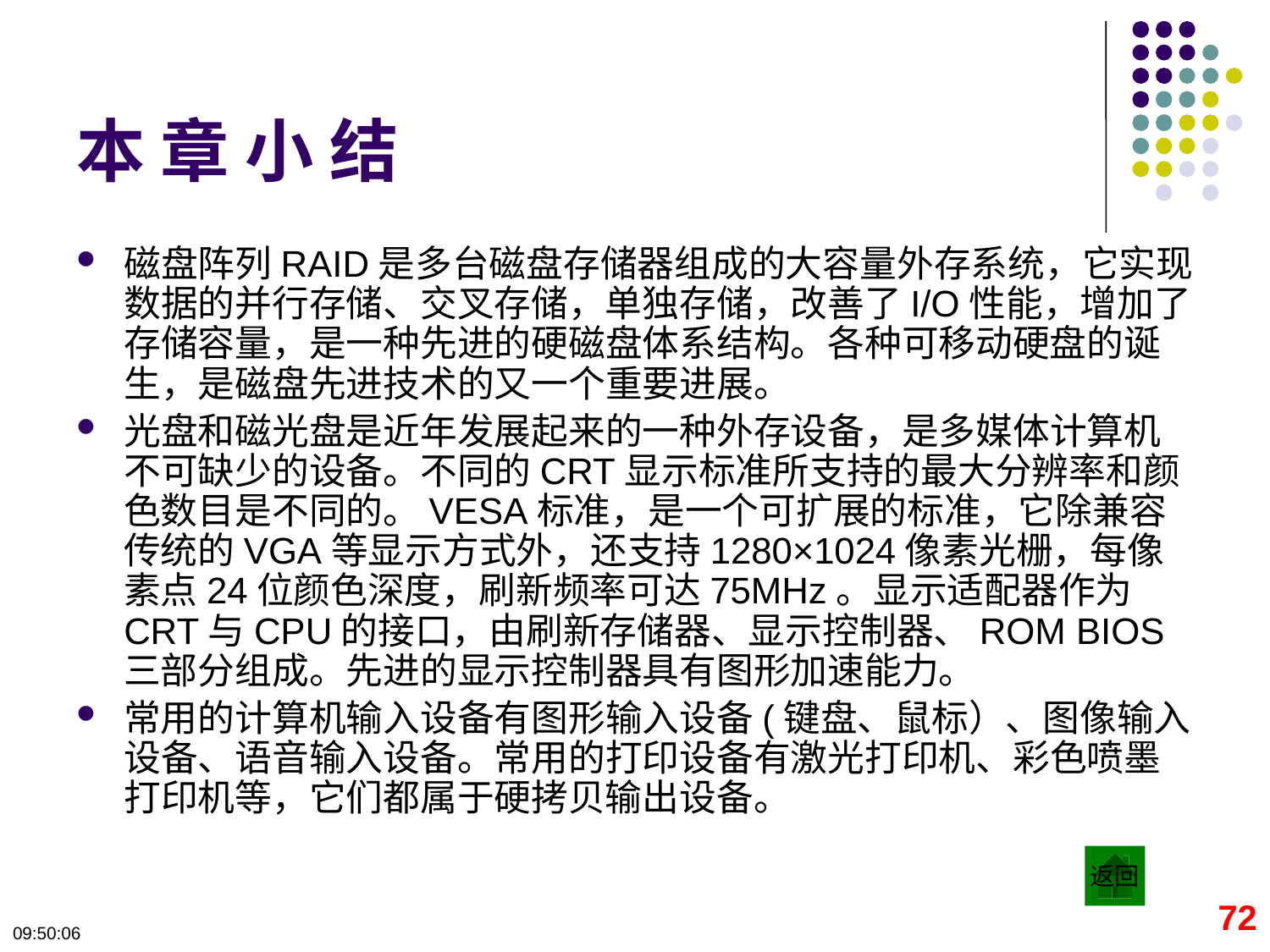

# 本 章 小 结
磁盘阵列RAID是多台磁盘存储器组成的大容量外存系统，它实现数据的并行存储、交叉存储，单独存储，改善了I/O性能，增加了存储容量，是一种先进的硬磁盘体系结构。各种可移动硬盘的诞生，是磁盘先进技术的又一个重要进展。
光盘和磁光盘是近年发展起来的一种外存设备，是多媒体计算机不可缺少的设备。不同的CRT显示标准所支持的最大分辨率和颜色数目是不同的。VESA标准，是一个可扩展的标准，它除兼容传统的VGA等显示方式外，还支持1280×1024像素光栅，每像素点24位颜色深度，刷新频率可达75MHz。显示适配器作为CRT与CPU的接口，由刷新存储器、显示控制器、ROM BIOS三部分组成。先进的显示控制器具有图形加速能力。
常用的计算机输入设备有图形输入设备(键盘、鼠标）、图像输入设备、语音输入设备。常用的打印设备有激光打印机、彩色喷墨打印机等，它们都属于硬拷贝输出设备。

返回
72
09:50:06